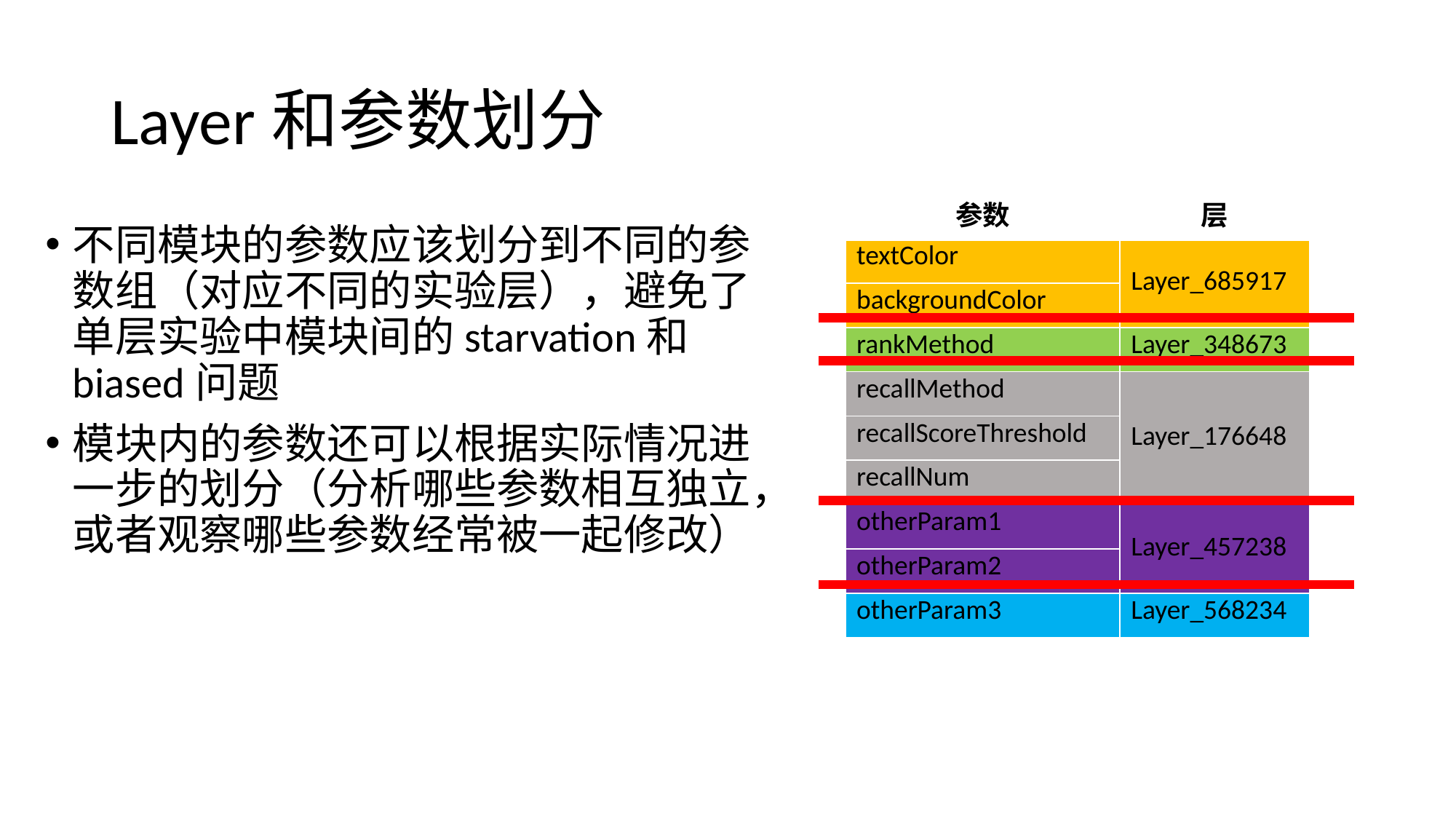

# Layer和参数划分
| 参数 | 层 |
| --- | --- |
| textColor | Layer\_685917 |
| backgroundColor |  |
| rankMethod | Layer\_348673 |
| recallMethod | Layer\_176648 |
| recallScoreThreshold |  |
| recallNum |  |
| otherParam1 | Layer\_457238 |
| otherParam2 |  |
| otherParam3 | Layer\_568234 |
不同模块的参数应该划分到不同的参数组（对应不同的实验层），避免了单层实验中模块间的starvation和biased问题
模块内的参数还可以根据实际情况进一步的划分（分析哪些参数相互独立，或者观察哪些参数经常被一起修改）